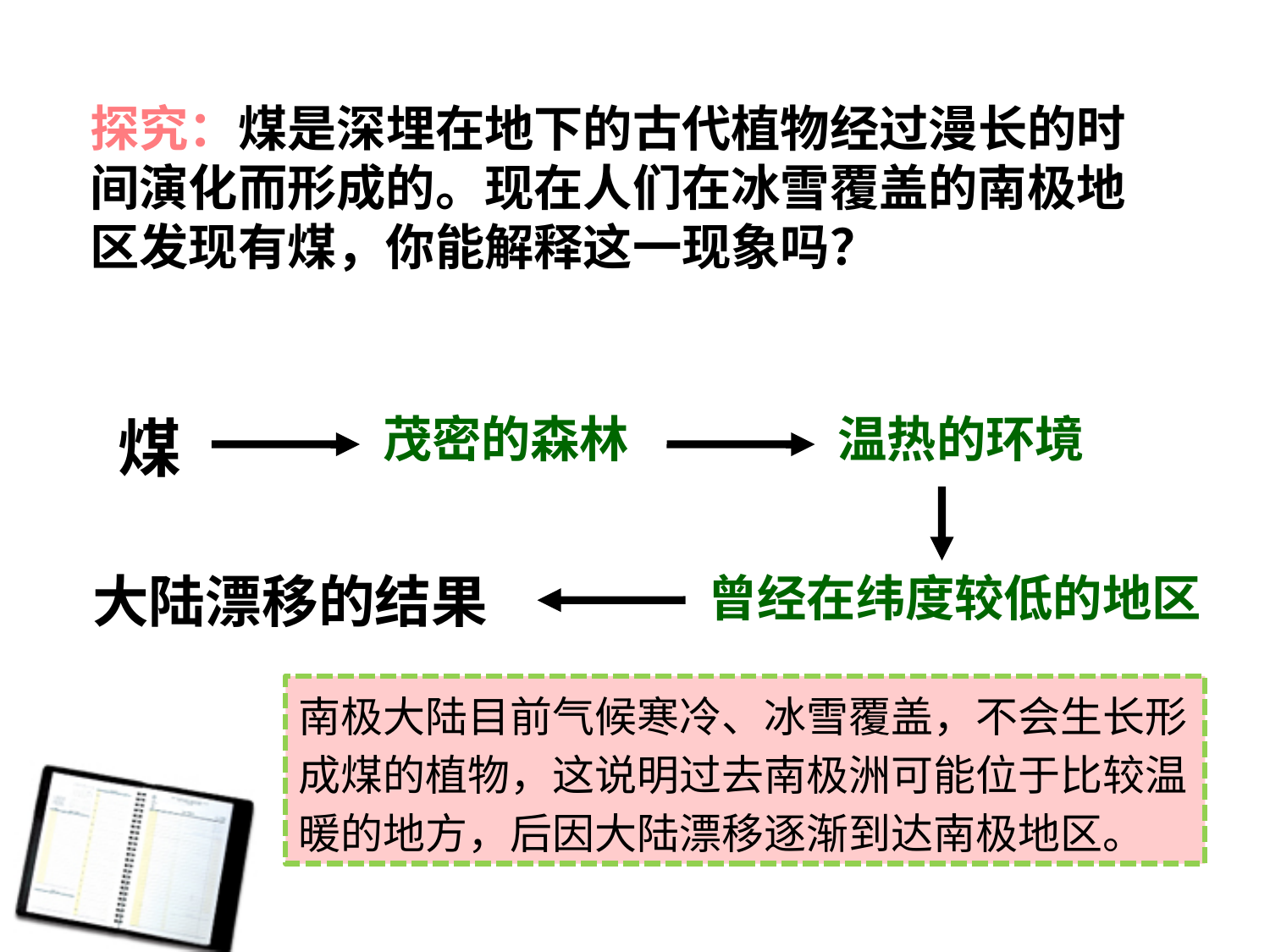

探究：煤是深埋在地下的古代植物经过漫长的时间演化而形成的。现在人们在冰雪覆盖的南极地区发现有煤，你能解释这一现象吗？
煤
茂密的森林
温热的环境

大陆漂移的结果
曾经在纬度较低的地区

南极大陆目前气候寒冷、冰雪覆盖，不会生长形成煤的植物，这说明过去南极洲可能位于比较温暖的地方，后因大陆漂移逐渐到达南极地区。